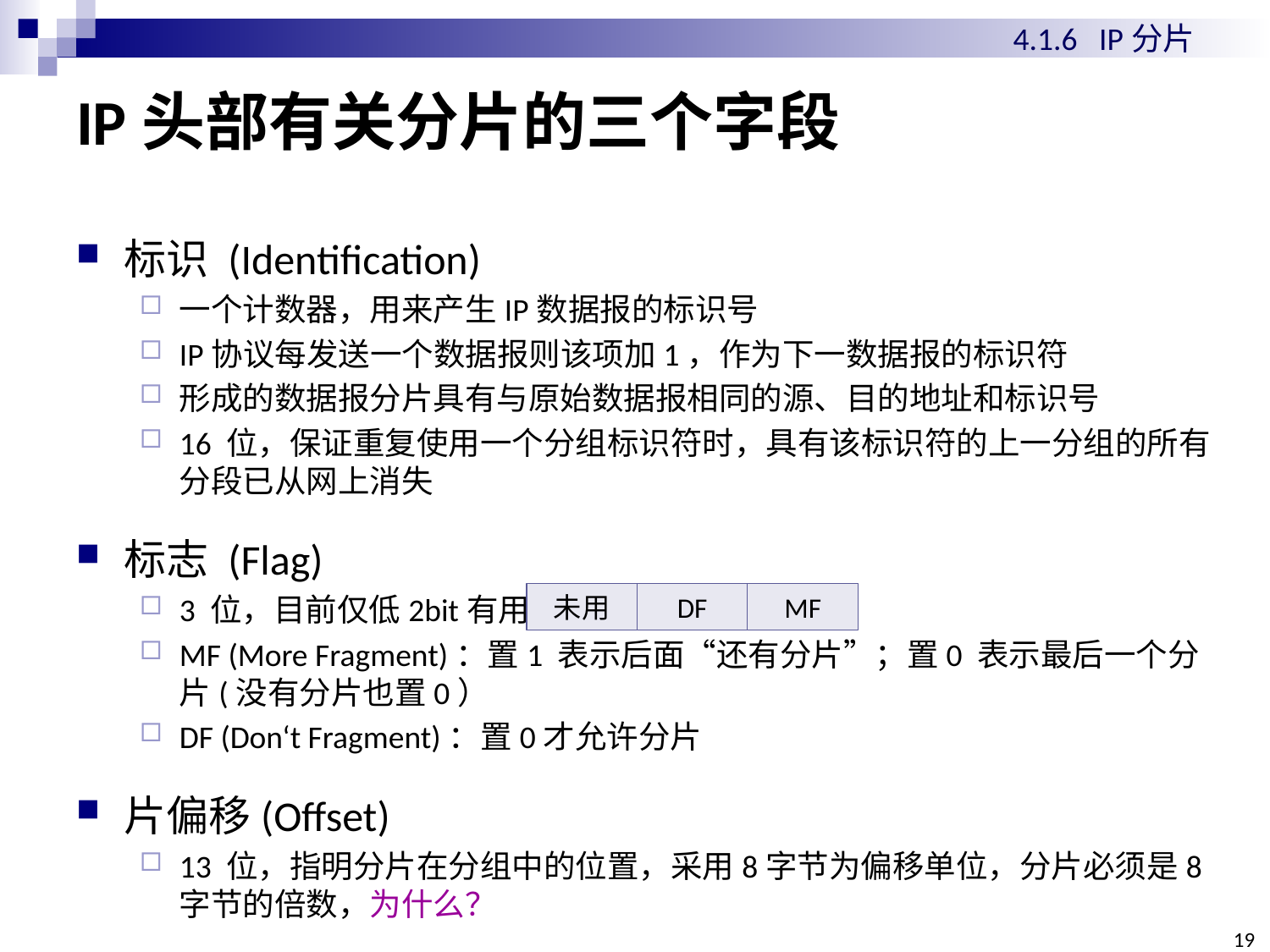

4.1.6   IP分片
# IP头部有关分片的三个字段
标识 (Identification)
一个计数器，用来产生IP数据报的标识号
IP协议每发送一个数据报则该项加1，作为下一数据报的标识符
形成的数据报分片具有与原始数据报相同的源、目的地址和标识号
16 位，保证重复使用一个分组标识符时，具有该标识符的上一分组的所有分段已从网上消失
标志 (Flag)
3 位，目前仅低2bit有用
MF (More Fragment)：置1 表示后面“还有分片”；置0 表示最后一个分片(没有分片也置0）
DF (Don‘t Fragment)：置0才允许分片
片偏移(Offset)
13 位，指明分片在分组中的位置，采用8字节为偏移单位，分片必须是8字节的倍数，为什么？
未用
DF
MF
19